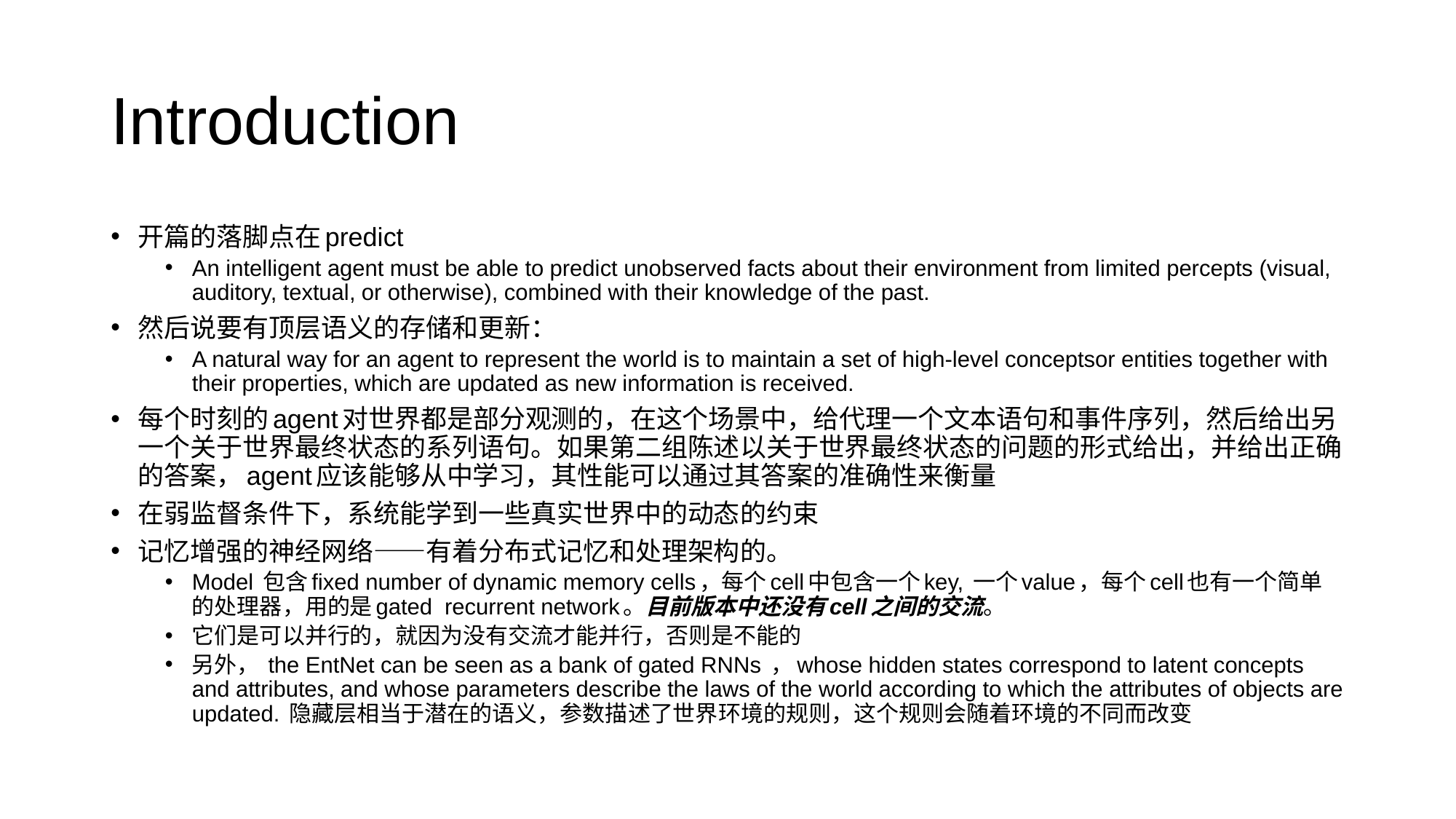

# Introduction
开篇的落脚点在predict
An intelligent agent must be able to predict unobserved facts about their environment from limited percepts (visual, auditory, textual, or otherwise), combined with their knowledge of the past.
然后说要有顶层语义的存储和更新：
A natural way for an agent to represent the world is to maintain a set of high-level conceptsor entities together with their properties, which are updated as new information is received.
每个时刻的agent对世界都是部分观测的，在这个场景中，给代理一个文本语句和事件序列，然后给出另一个关于世界最终状态的系列语句。如果第二组陈述以关于世界最终状态的问题的形式给出，并给出正确的答案，agent应该能够从中学习，其性能可以通过其答案的准确性来衡量
在弱监督条件下，系统能学到一些真实世界中的动态的约束
记忆增强的神经网络——有着分布式记忆和处理架构的。
Model 包含ﬁxed number of dynamic memory cells，每个cell中包含一个key, 一个value，每个cell也有一个简单的处理器，用的是gated  recurrent network。目前版本中还没有cell之间的交流。
它们是可以并行的，就因为没有交流才能并行，否则是不能的
另外， the EntNet can be seen as a bank of gated RNNs ，whose hidden states correspond to latent concepts and attributes, and whose parameters describe the laws of the world according to which the attributes of objects are updated. 隐藏层相当于潜在的语义，参数描述了世界环境的规则，这个规则会随着环境的不同而改变